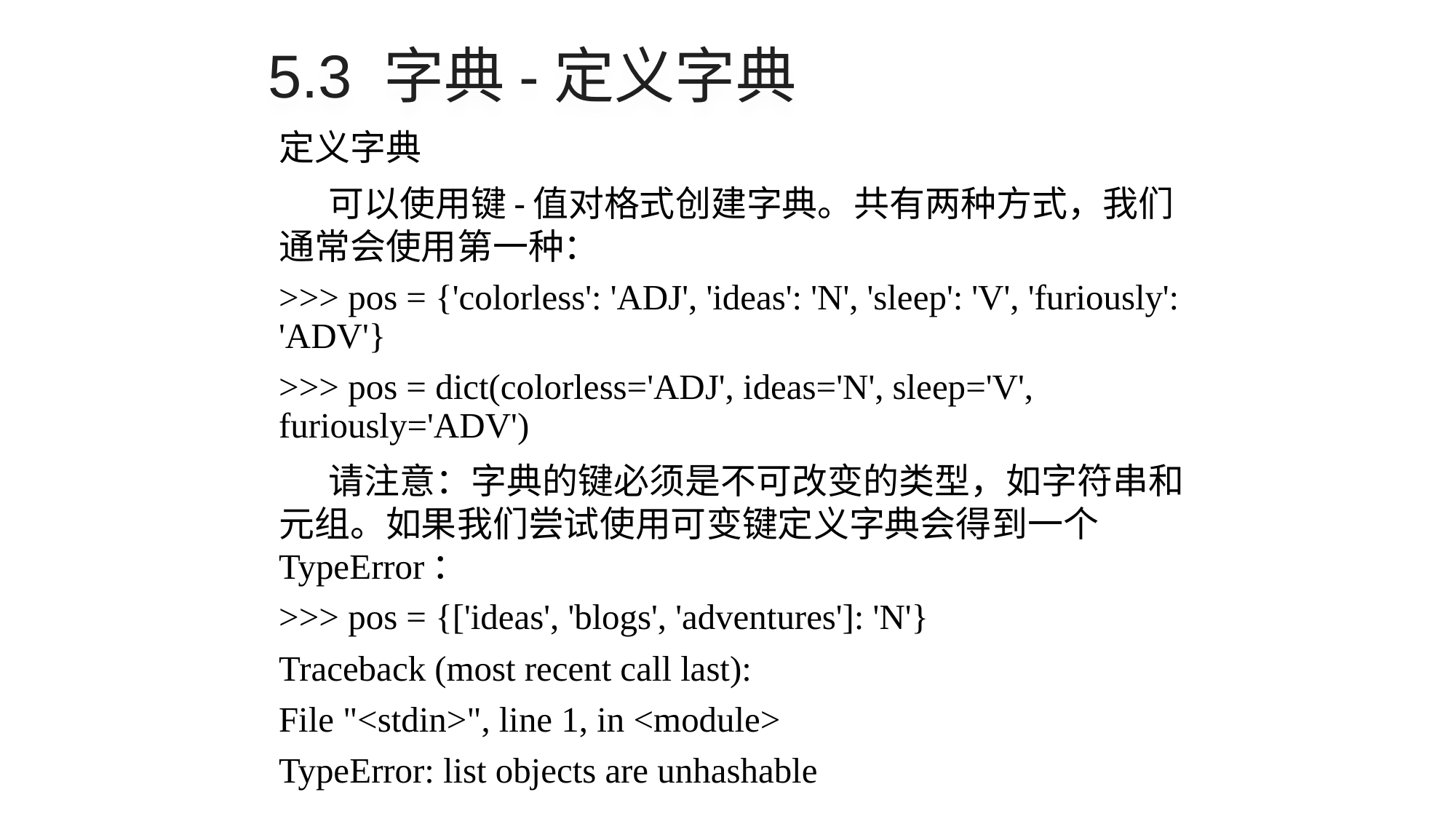

# 5.3 字典-定义字典
定义字典
可以使用键-值对格式创建字典。共有两种方式，我们通常会使用第一种：
>>> pos = {'colorless': 'ADJ', 'ideas': 'N', 'sleep': 'V', 'furiously': 'ADV'}
>>> pos = dict(colorless='ADJ', ideas='N', sleep='V', furiously='ADV')
请注意：字典的键必须是不可改变的类型，如字符串和元组。如果我们尝试使用可变键定义字典会得到一个 TypeError：
>>> pos = {['ideas', 'blogs', 'adventures']: 'N'}
Traceback (most recent call last):
File "<stdin>", line 1, in <module>
TypeError: list objects are unhashable